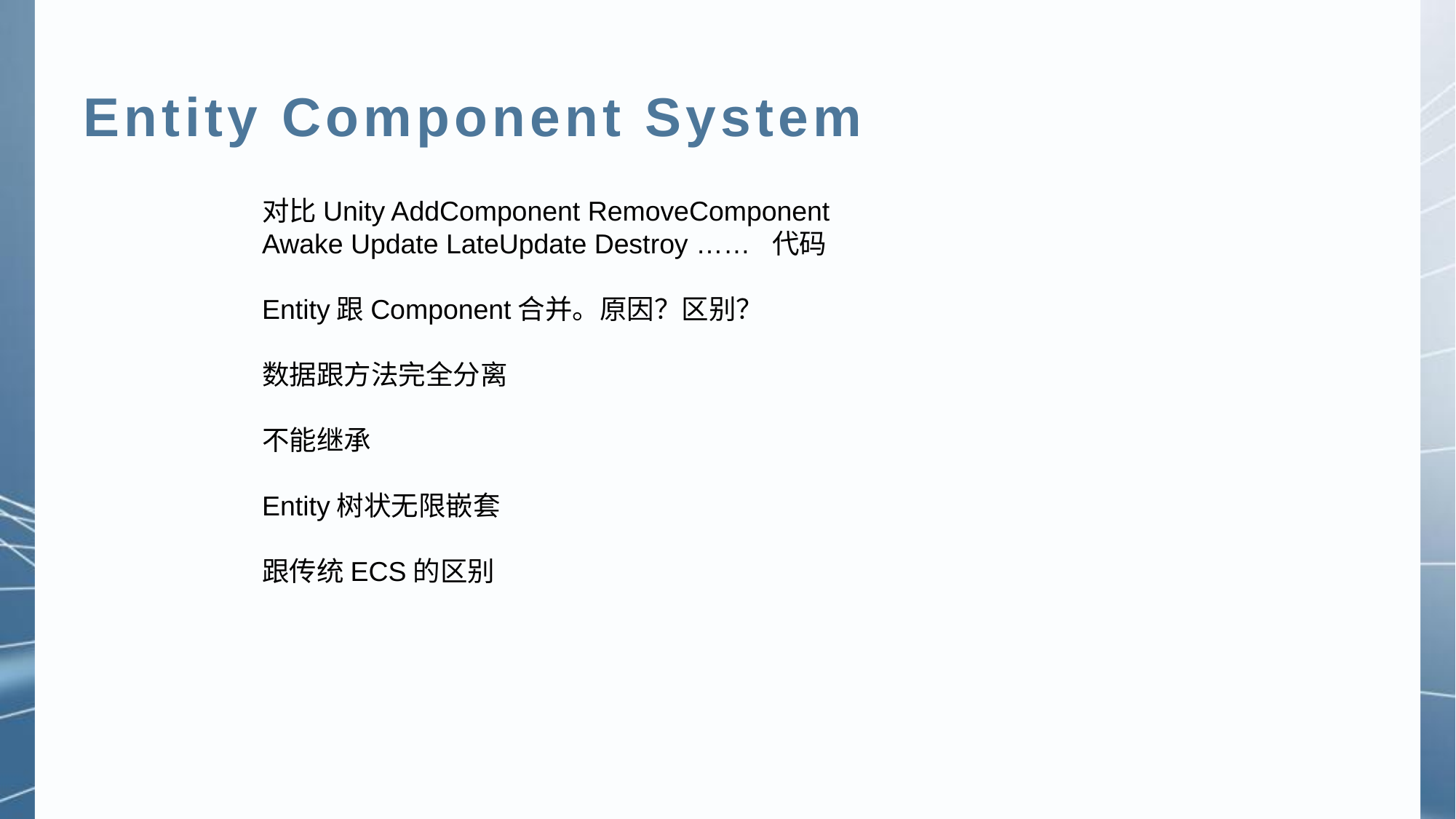

Entity Component System
对比Unity AddComponent RemoveComponent
Awake Update LateUpdate Destroy ……  代码

Entity跟Component合并。原因？区别？

数据跟方法完全分离

不能继承

Entity树状无限嵌套

跟传统ECS的区别